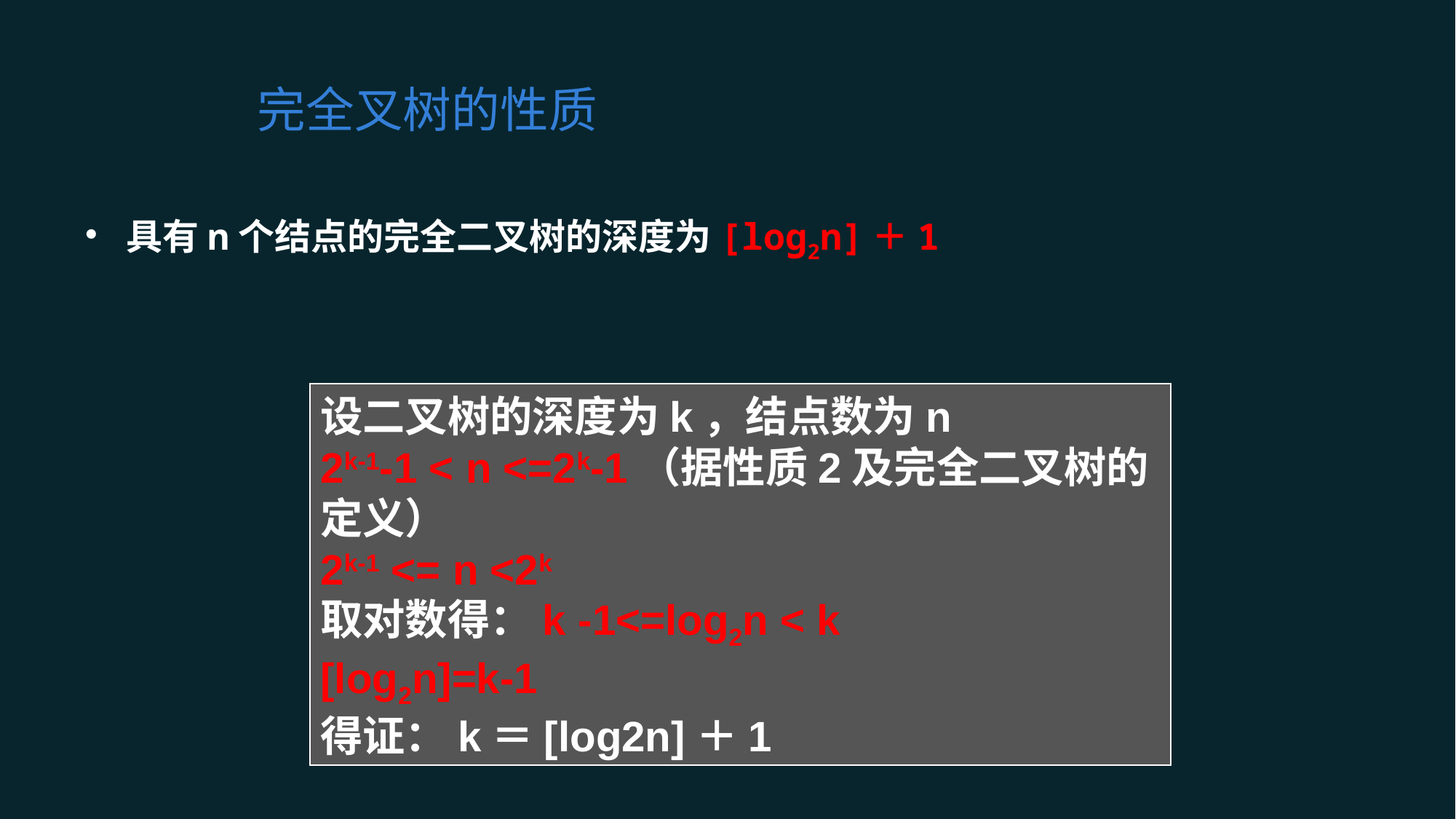

完全叉树的性质
具有n个结点的完全二叉树的深度为[log2n]＋1
设二叉树的深度为k，结点数为n
2k-1-1 < n <=2k-1（据性质2及完全二叉树的定义）
2k-1 <= n <2k
取对数得：k -1<=log2n < k
[log2n]=k-1
得证：k＝[log2n]＋1